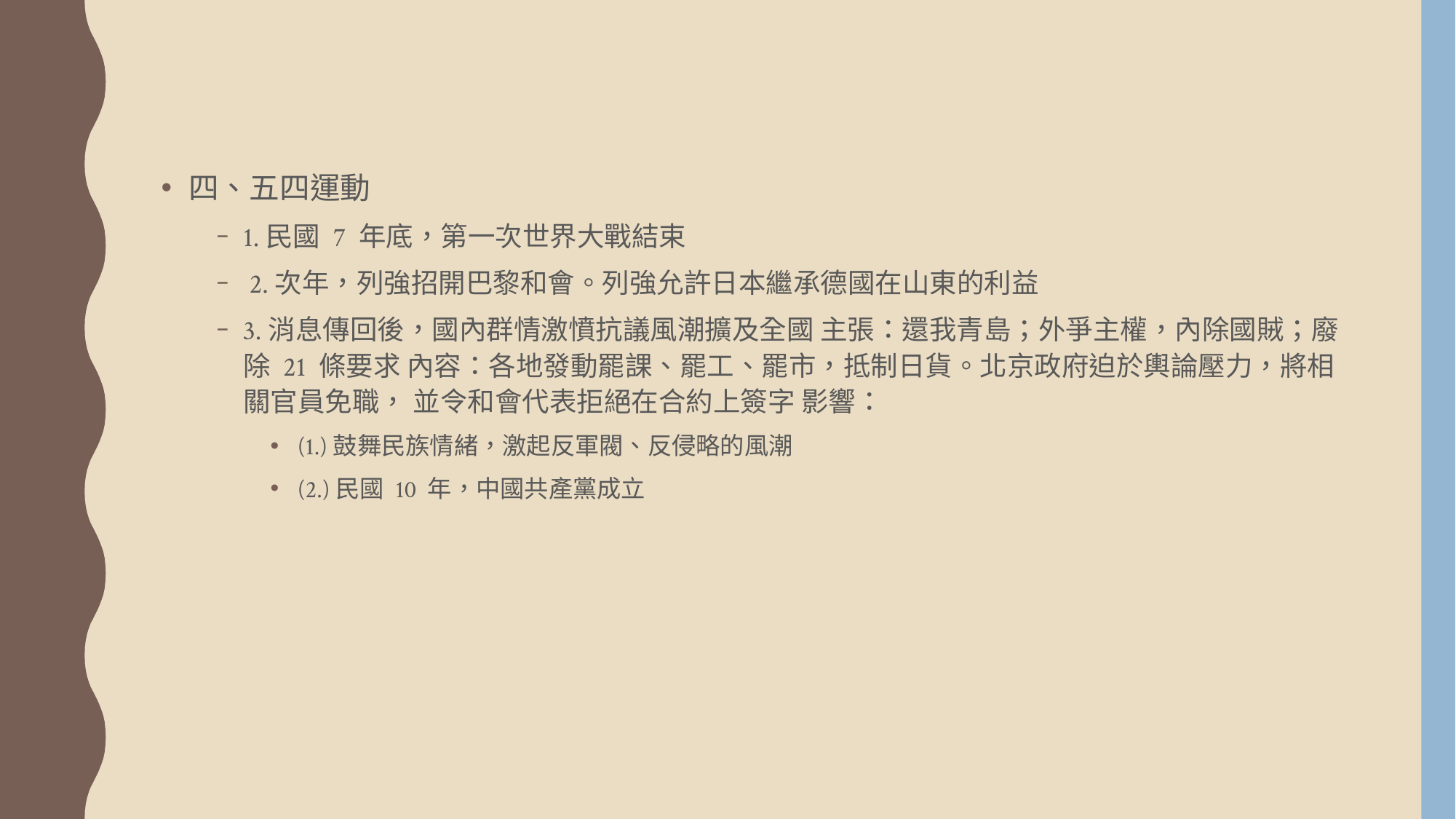

四、五四運動
1.民國 7 年底，第一次世界大戰結束
 2.次年，列強招開巴黎和會。列強允許日本繼承德國在山東的利益
3.消息傳回後，國內群情激憤抗議風潮擴及全國 主張：還我青島；外爭主權，內除國賊；廢除 21 條要求 內容：各地發動罷課、罷工、罷市，抵制日貨。北京政府迫於輿論壓力，將相關官員免職， 並令和會代表拒絕在合約上簽字 影響：
(1.)鼓舞民族情緒，激起反軍閥、反侵略的風潮
(2.)民國 10 年，中國共產黨成立